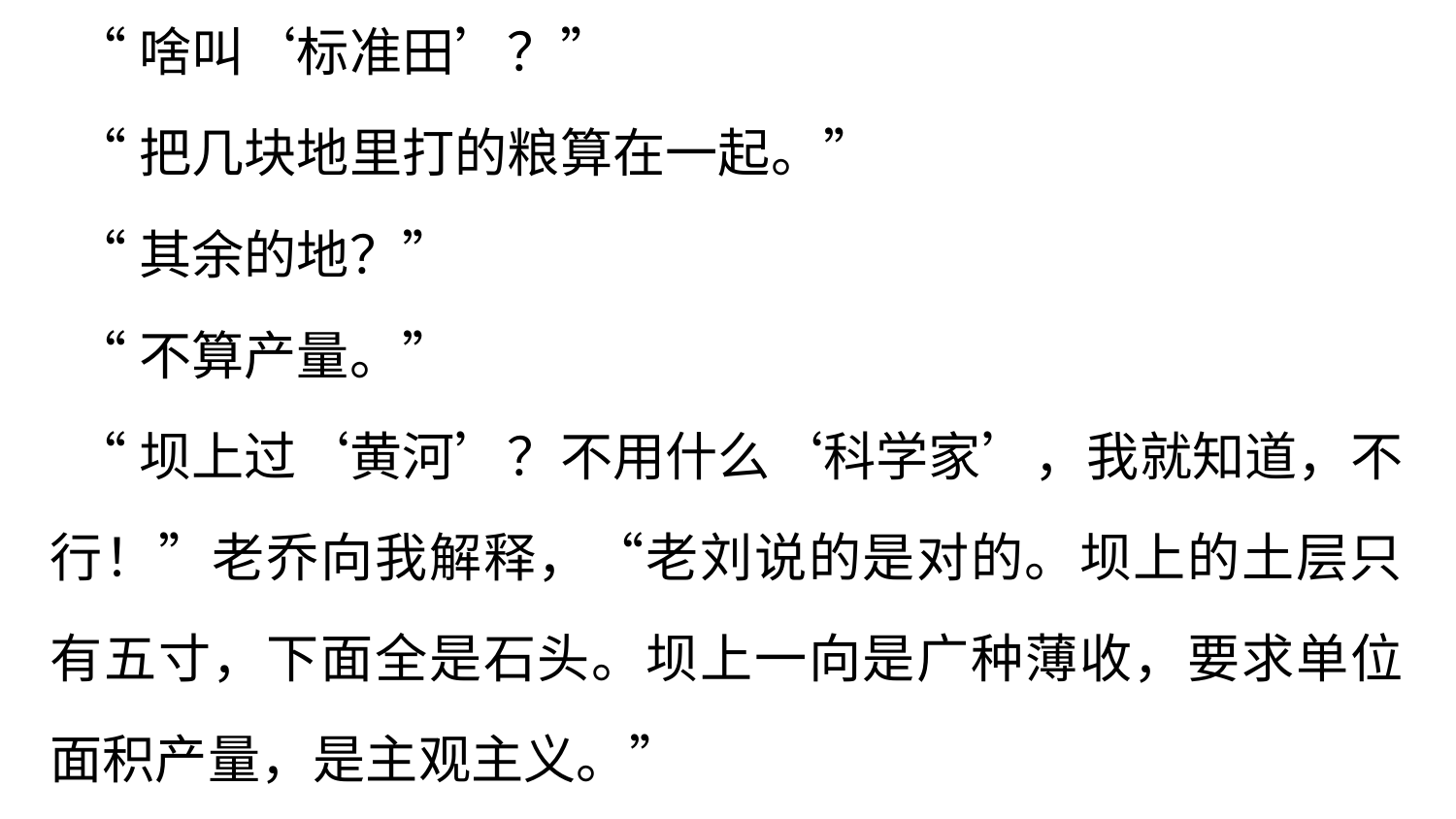

“啥叫‘标准田’？”
  “把几块地里打的粮算在一起。”
  “其余的地？”
  “不算产量。”
  “坝上过‘黄河’？不用什么‘科学家’，我就知道，不行！”老乔向我解释，“老刘说的是对的。坝上的土层只有五寸，下面全是石头。坝上一向是广种薄收，要求单位面积产量，是主观主义。”